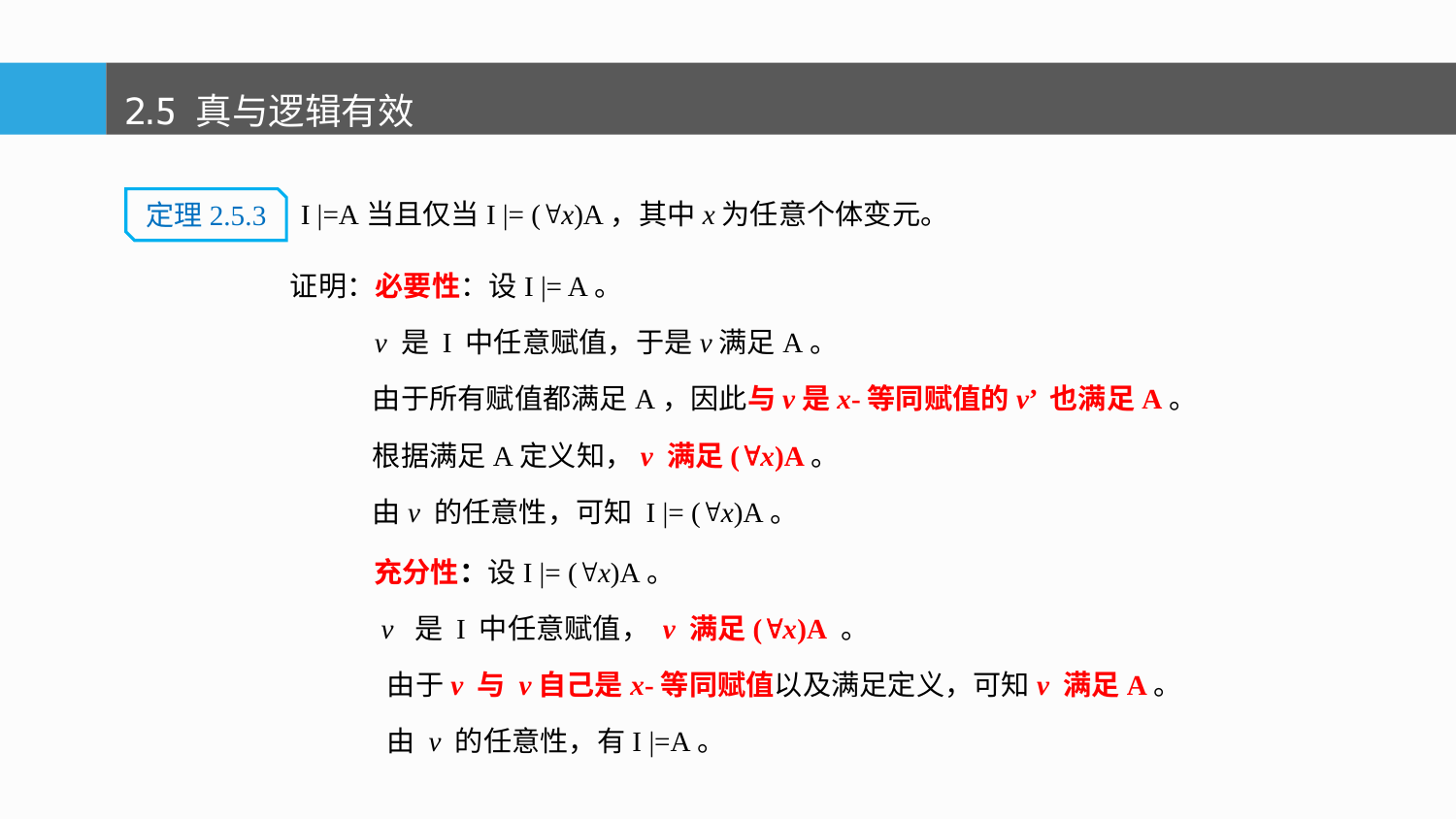

2.5 真与逻辑有效

定理2.5.3
I |=A当且仅当I |= (∀x)A，其中x为任意个体变元。
证明：必要性：设I |= A。
            v 是 I 中任意赋值，于是v满足A。
            由于所有赋值都满足A，因此与v是x-等同赋值的v’ 也满足A。
            根据满足A定义知，v 满足(∀x)A。
            由v 的任意性，可知 I |= (∀x)A。
充分性：设I |= (∀x)A。
 v  是 I 中任意赋值， v 满足(∀x)A 。
 由于v 与 v自己是x-等同赋值以及满足定义，可知v 满足A。
 由 v 的任意性，有I |=A。